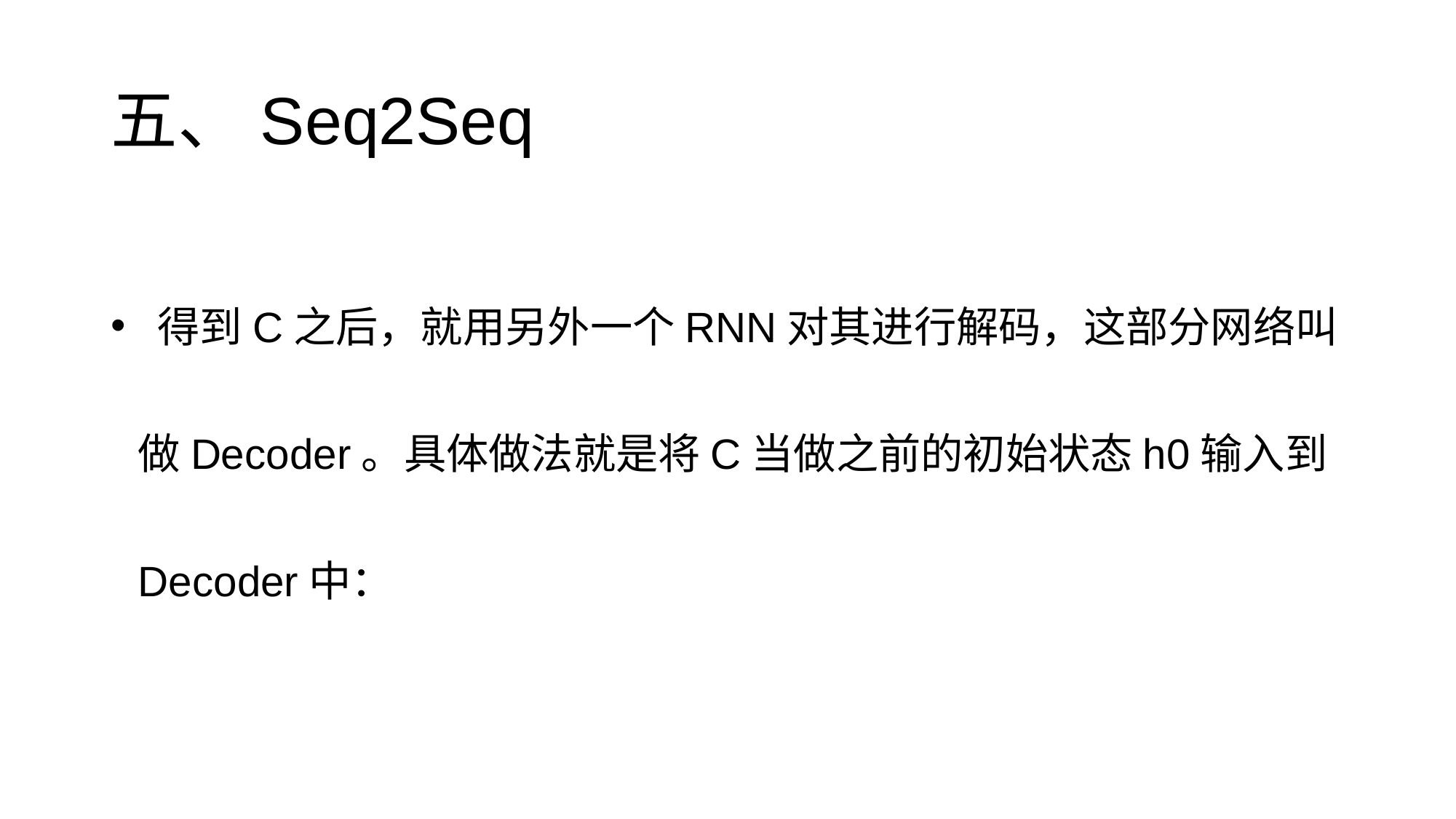

# 五、Seq2Seq
 得到C之后，就用另外一个RNN对其进行解码，这部分网络叫做Decoder。具体做法就是将C当做之前的初始状态h0输入到Decoder中：